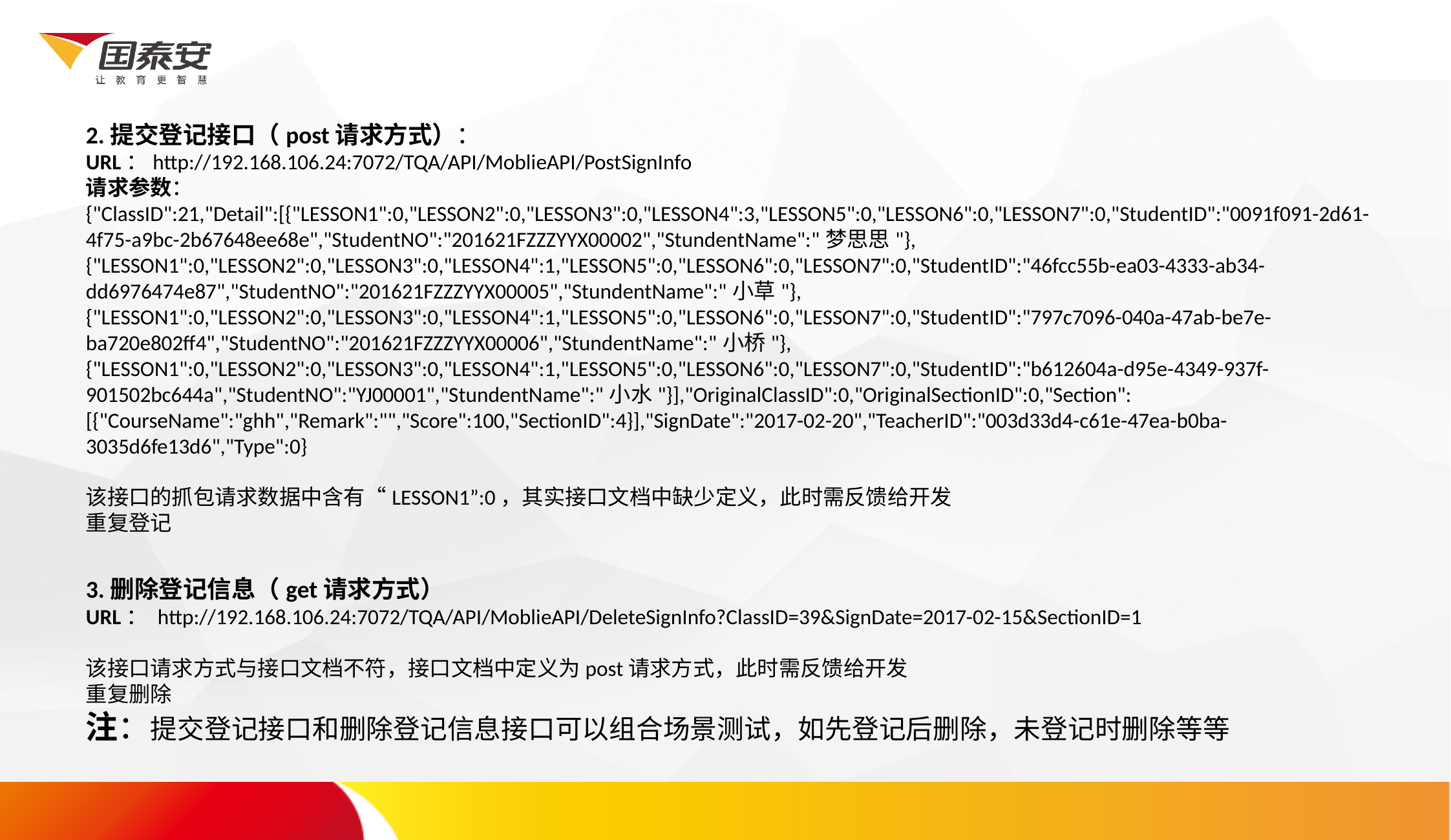

2.提交登记接口（post请求方式）：
URL：http://192.168.106.24:7072/TQA/API/MoblieAPI/PostSignInfo
请求参数：
{"ClassID":21,"Detail":[{"LESSON1":0,"LESSON2":0,"LESSON3":0,"LESSON4":3,"LESSON5":0,"LESSON6":0,"LESSON7":0,"StudentID":"0091f091-2d61-4f75-a9bc-2b67648ee68e","StudentNO":"201621FZZZYYX00002","StundentName":"梦思思"},{"LESSON1":0,"LESSON2":0,"LESSON3":0,"LESSON4":1,"LESSON5":0,"LESSON6":0,"LESSON7":0,"StudentID":"46fcc55b-ea03-4333-ab34-dd6976474e87","StudentNO":"201621FZZZYYX00005","StundentName":"小草"},{"LESSON1":0,"LESSON2":0,"LESSON3":0,"LESSON4":1,"LESSON5":0,"LESSON6":0,"LESSON7":0,"StudentID":"797c7096-040a-47ab-be7e-ba720e802ff4","StudentNO":"201621FZZZYYX00006","StundentName":"小桥"},{"LESSON1":0,"LESSON2":0,"LESSON3":0,"LESSON4":1,"LESSON5":0,"LESSON6":0,"LESSON7":0,"StudentID":"b612604a-d95e-4349-937f-901502bc644a","StudentNO":"YJ00001","StundentName":"小水"}],"OriginalClassID":0,"OriginalSectionID":0,"Section":[{"CourseName":"ghh","Remark":"","Score":100,"SectionID":4}],"SignDate":"2017-02-20","TeacherID":"003d33d4-c61e-47ea-b0ba-3035d6fe13d6","Type":0}

该接口的抓包请求数据中含有“LESSON1”:0，其实接口文档中缺少定义，此时需反馈给开发
重复登记

3.删除登记信息（get请求方式）
URL： http://192.168.106.24:7072/TQA/API/MoblieAPI/DeleteSignInfo?ClassID=39&SignDate=2017-02-15&SectionID=1

该接口请求方式与接口文档不符，接口文档中定义为post请求方式，此时需反馈给开发
重复删除
注：提交登记接口和删除登记信息接口可以组合场景测试，如先登记后删除，未登记时删除等等